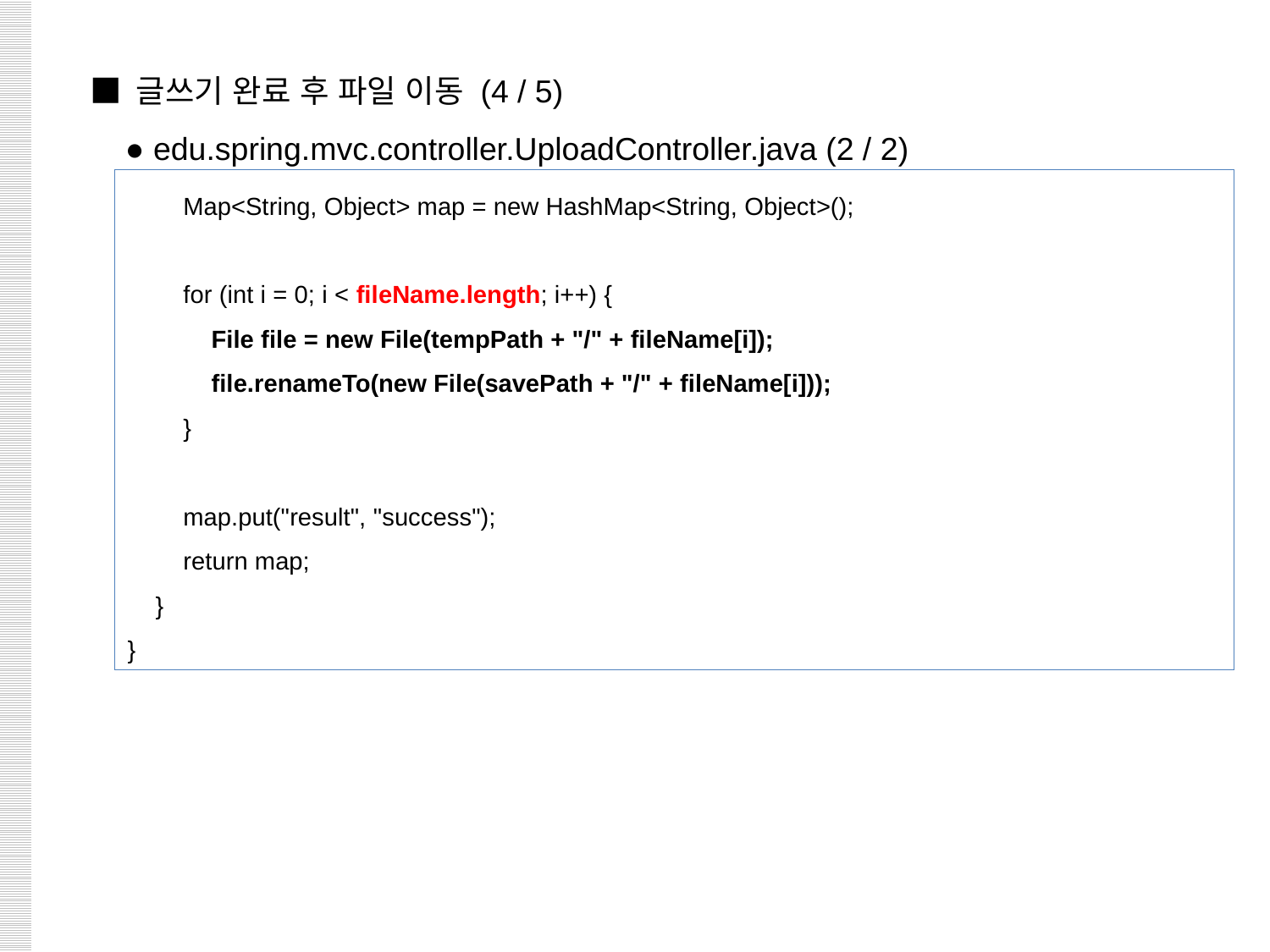

■ 글쓰기 완료 후 파일 이동 (4 / 5)
    ● edu.spring.mvc.controller.UploadController.java (2 / 2)
        Map<String, Object> map = new HashMap<String, Object>();

        for (int i = 0; i < fileName.length; i++) {
            File file = new File(tempPath + "/" + fileName[i]);
            file.renameTo(new File(savePath + "/" + fileName[i]));
        }

        map.put("result", "success");
        return map;
    }
}